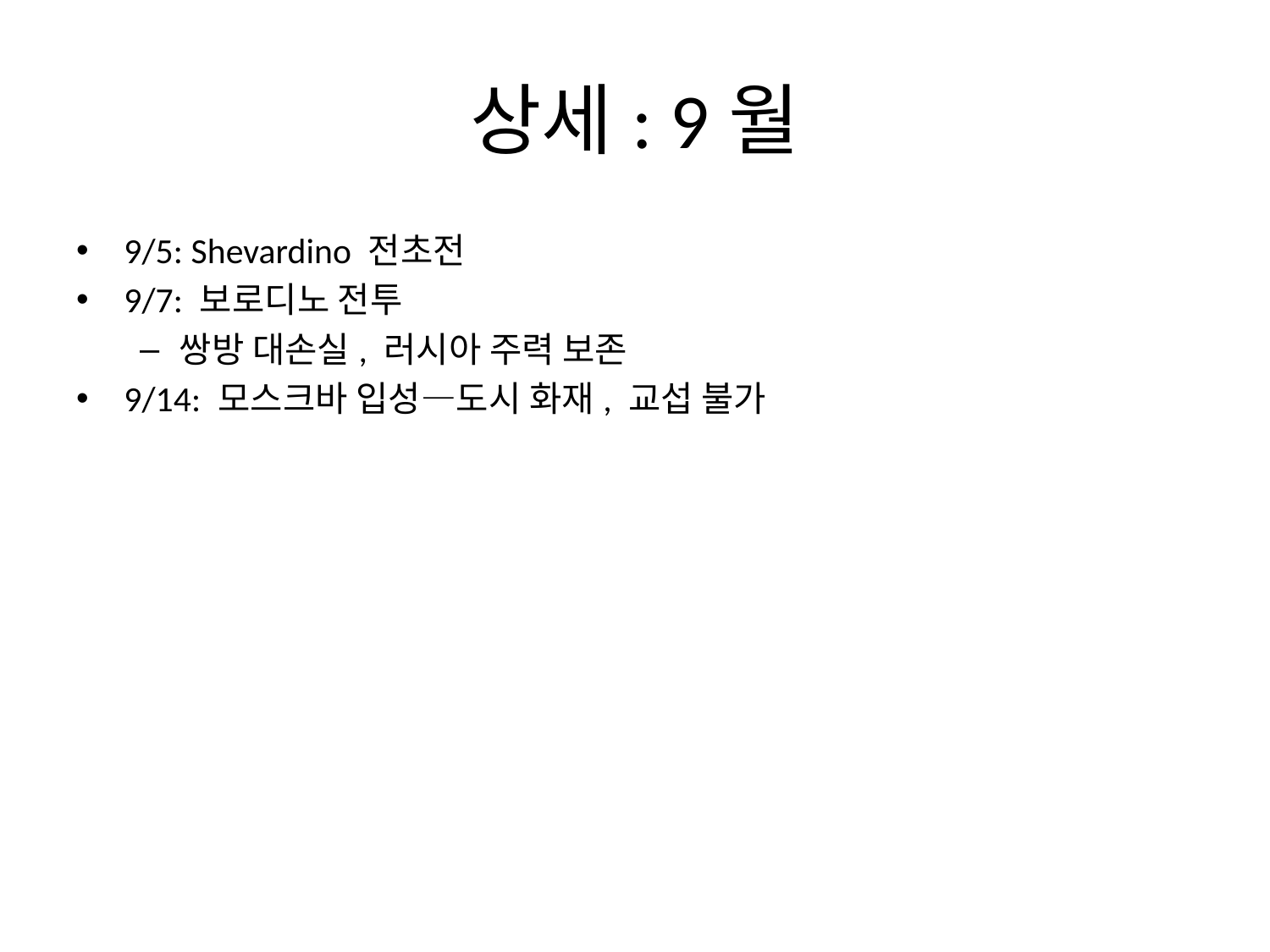

# 상세: 9월
9/5: Shevardino 전초전
9/7: 보로디노 전투
쌍방 대손실, 러시아 주력 보존
9/14: 모스크바 입성—도시 화재, 교섭 불가